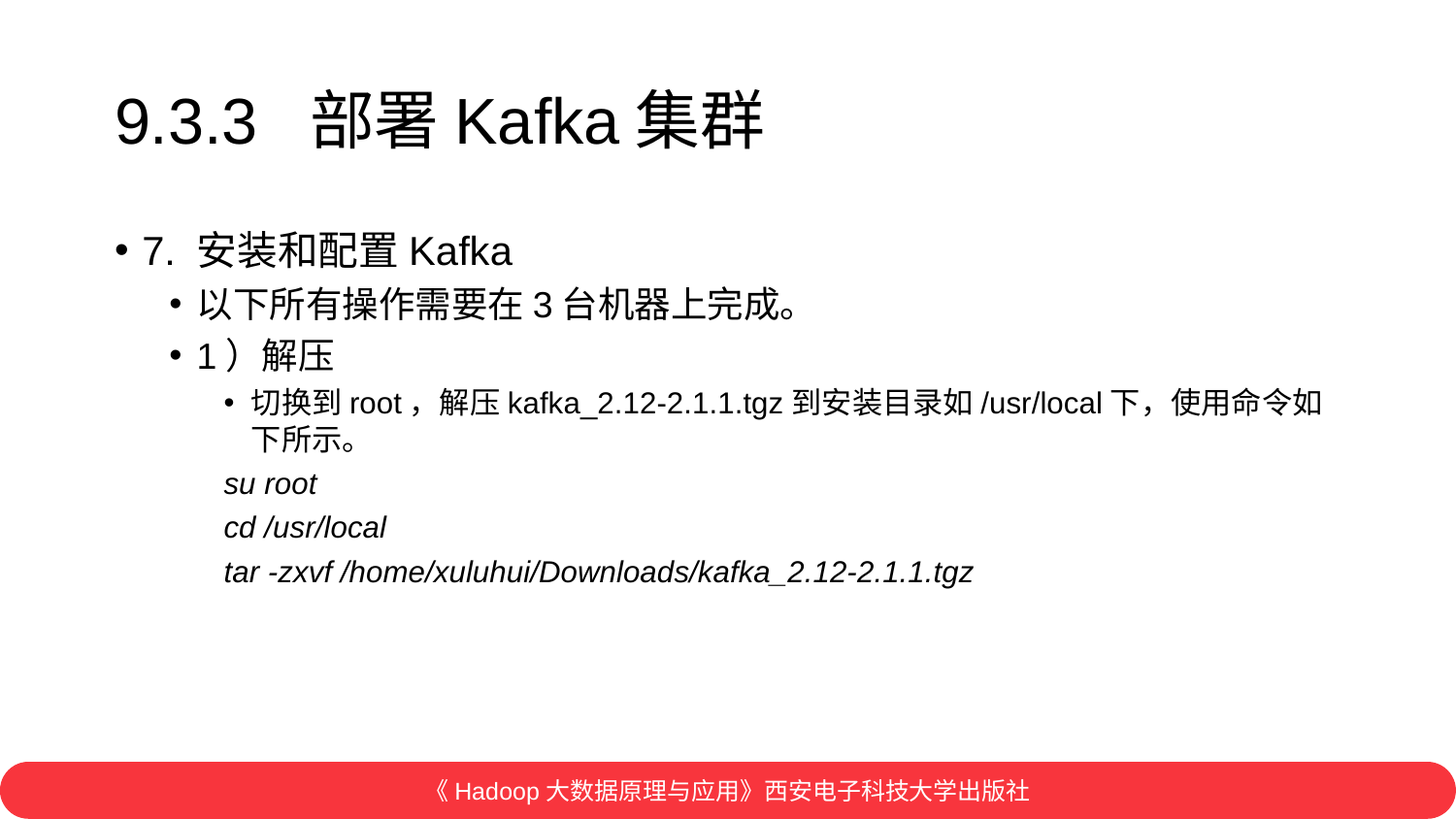

# 9.3.3  部署Kafka集群
7. 安装和配置Kafka
以下所有操作需要在3台机器上完成。
1）解压
切换到root，解压kafka_2.12-2.1.1.tgz到安装目录如/usr/local下，使用命令如下所示。
su root
cd /usr/local
tar -zxvf /home/xuluhui/Downloads/kafka_2.12-2.1.1.tgz